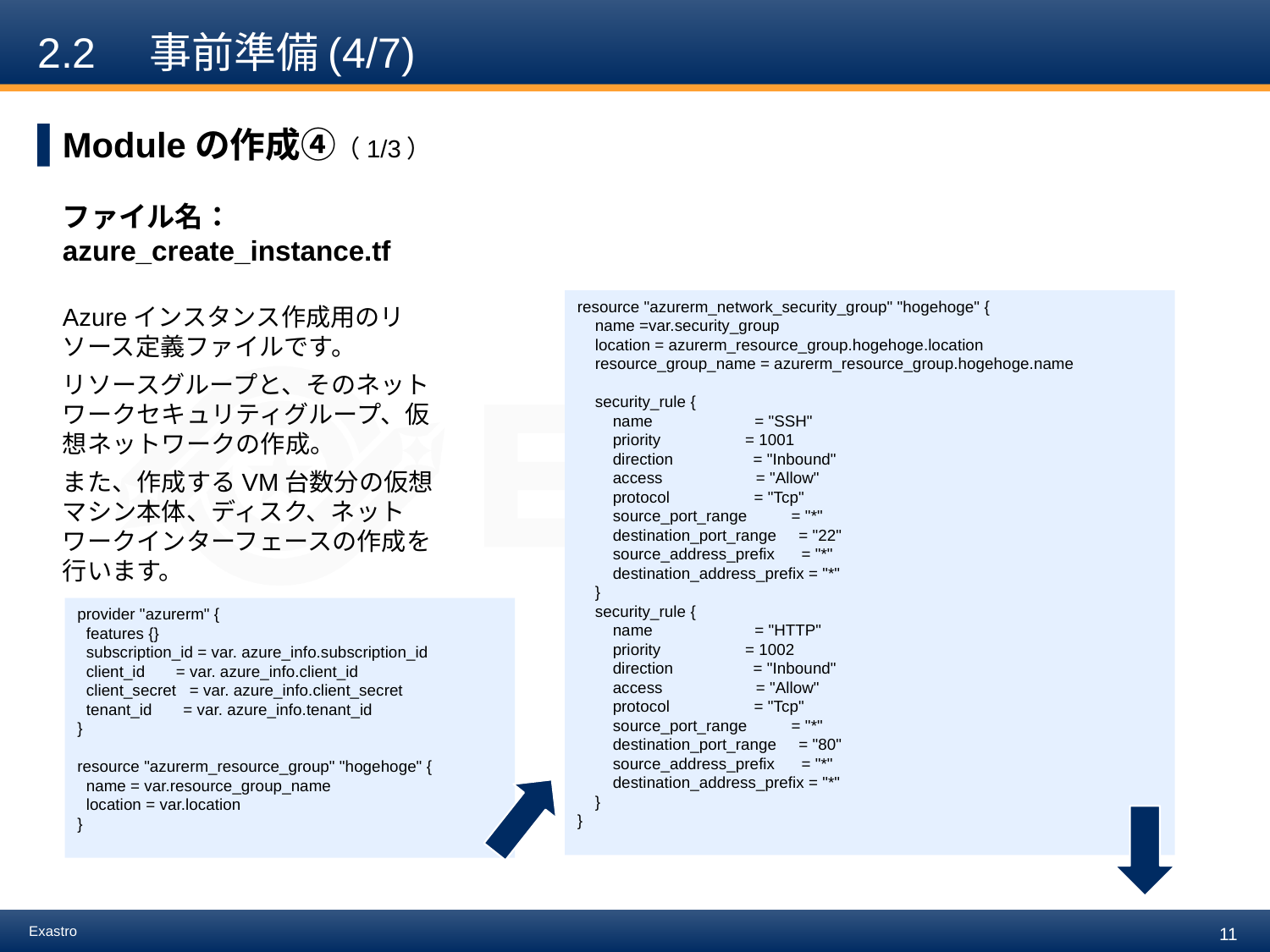

# 2.2　事前準備(4/7)
Moduleの作成④（1/3）

ファイル名：azure_create_instance.tf

Azureインスタンス作成用のリソース定義ファイルです。
リソースグループと、そのネットワークセキュリティグループ、仮想ネットワークの作成。
また、作成するVM台数分の仮想マシン本体、ディスク、ネットワークインターフェースの作成を行います。

resource "azurerm_network_security_group" "hogehoge" {
    name =var.security_group
    location = azurerm_resource_group.hogehoge.location
    resource_group_name = azurerm_resource_group.hogehoge.name

    security_rule {
        name                       = "SSH"
        priority                   = 1001
        direction                  = "Inbound"
        access                     = "Allow"
        protocol                   = "Tcp"
        source_port_range          = "*"
        destination_port_range     = "22"
        source_address_prefix      = "*"
        destination_address_prefix = "*"
    }
    security_rule {
        name                       = "HTTP"
        priority                   = 1002
        direction                  = "Inbound"
        access                     = "Allow"
        protocol                   = "Tcp"
        source_port_range          = "*"
        destination_port_range     = "80"
        source_address_prefix      = "*"
        destination_address_prefix = "*"
    }
}

provider "azurerm" {
  features {}
  subscription_id = var. azure_info.subscription_id
  client_id       = var. azure_info.client_id
  client_secret   = var. azure_info.client_secret
  tenant_id       = var. azure_info.tenant_id
}

resource "azurerm_resource_group" "hogehoge" {
  name = var.resource_group_name
  location = var.location
}